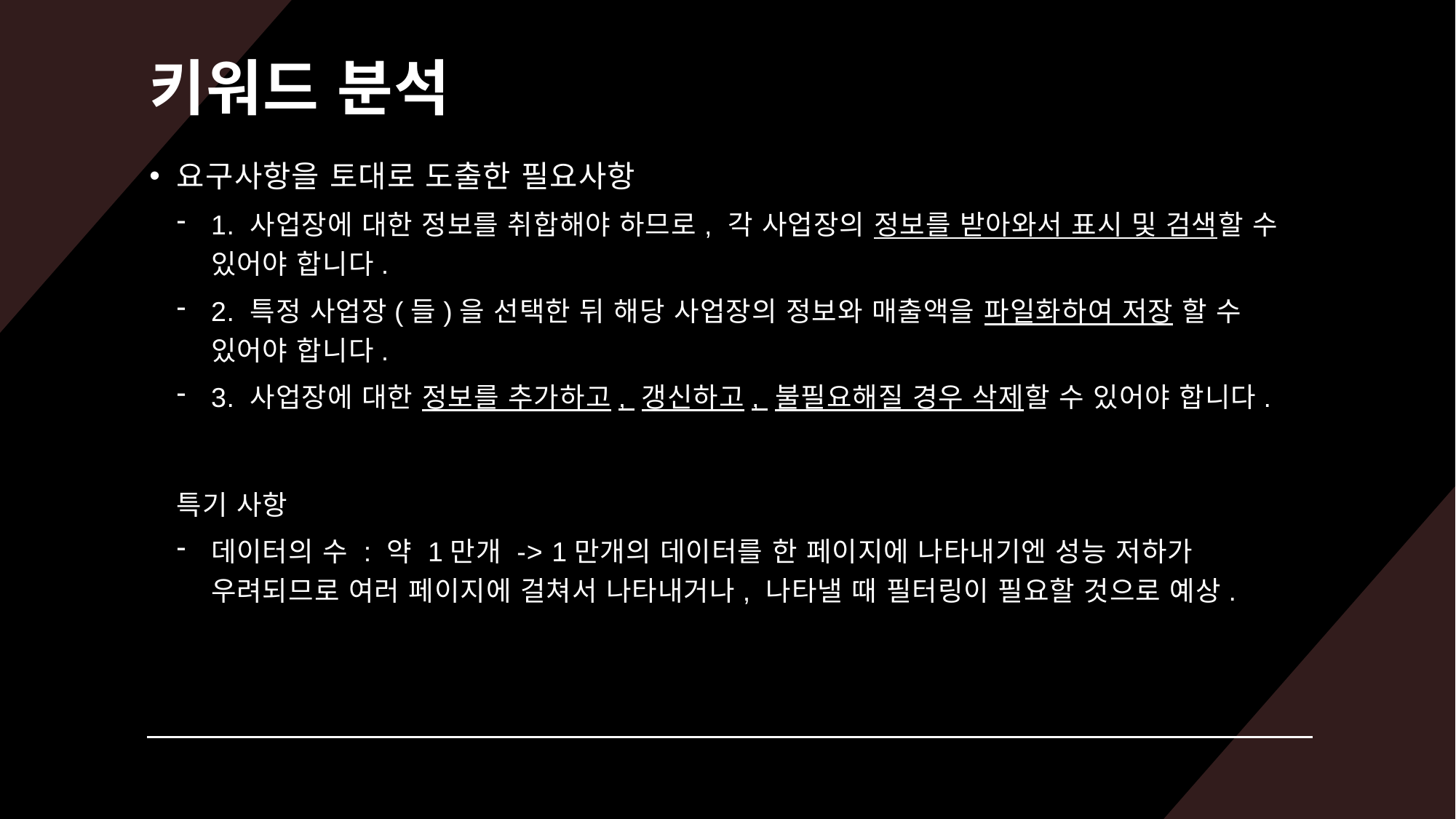

# 키워드 분석
요구사항을 토대로 도출한 필요사항
1. 사업장에 대한 정보를 취합해야 하므로, 각 사업장의 정보를 받아와서 표시 및 검색할 수 있어야 합니다.
2. 특정 사업장(들)을 선택한 뒤 해당 사업장의 정보와 매출액을 파일화하여 저장 할 수 있어야 합니다.
3. 사업장에 대한 정보를 추가하고, 갱신하고, 불필요해질 경우 삭제할 수 있어야 합니다.

특기 사항
데이터의 수 : 약 1만개 -> 1만개의 데이터를 한 페이지에 나타내기엔 성능 저하가 우려되므로 여러 페이지에 걸쳐서 나타내거나, 나타낼 때 필터링이 필요할 것으로 예상.